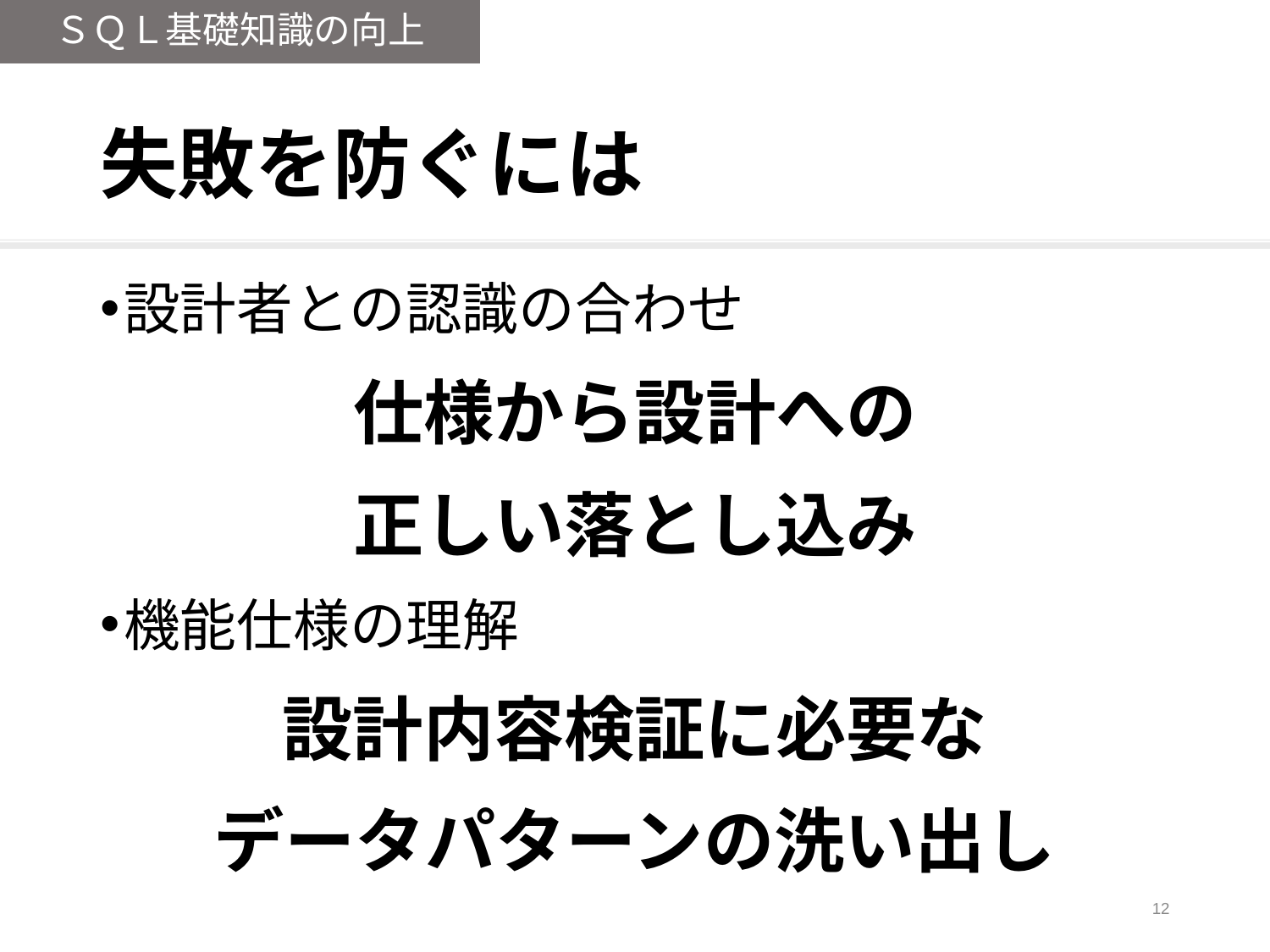

ＳＱＬ基礎知識の向上
# 失敗を防ぐには
設計者との認識の合わせ
仕様から設計への
正しい落とし込み
機能仕様の理解
設計内容検証に必要な
データパターンの洗い出し

12